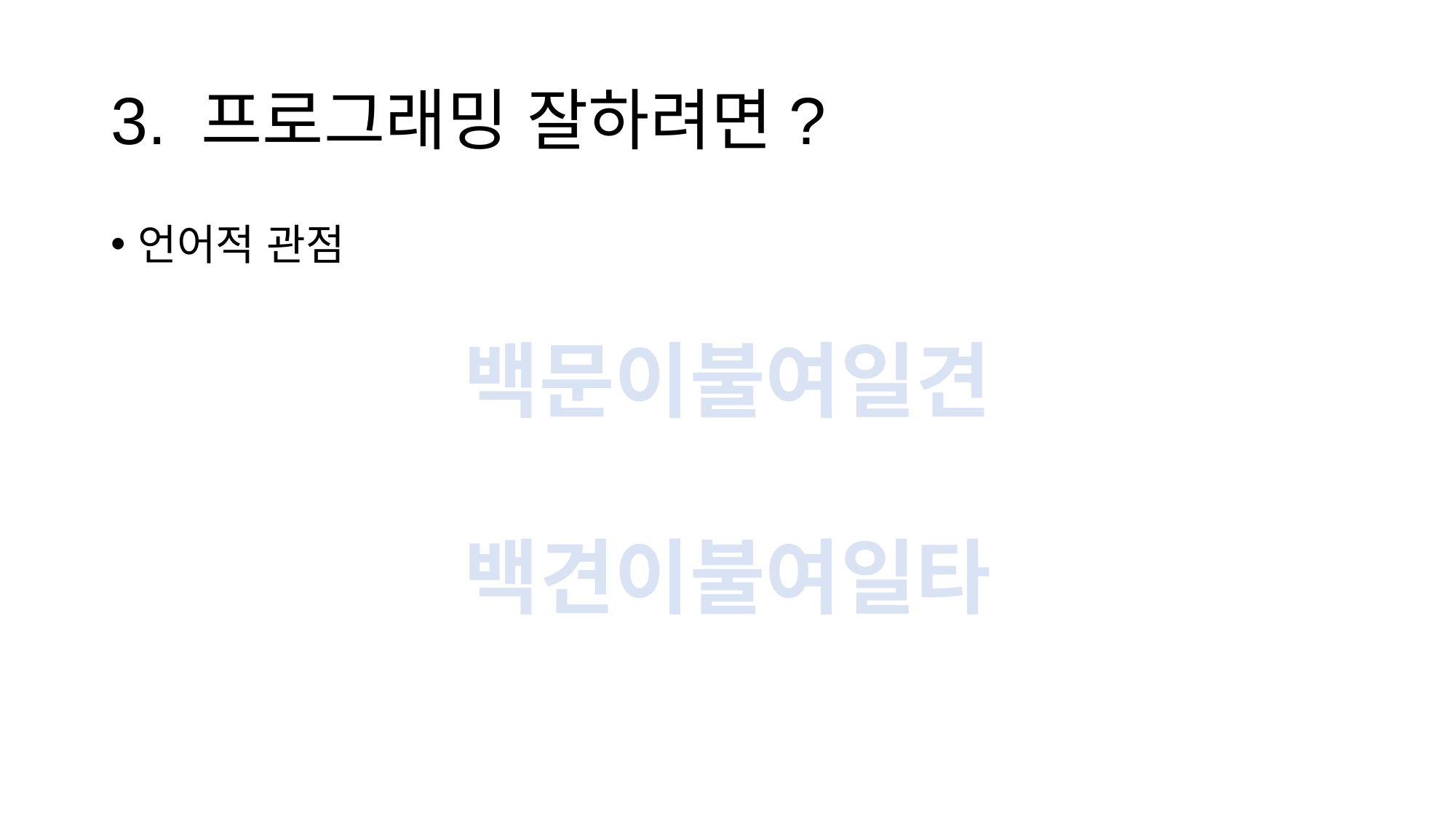

# 3. 프로그래밍 잘하려면?
언어적 관점
백문이불여일견

백견이불여일타